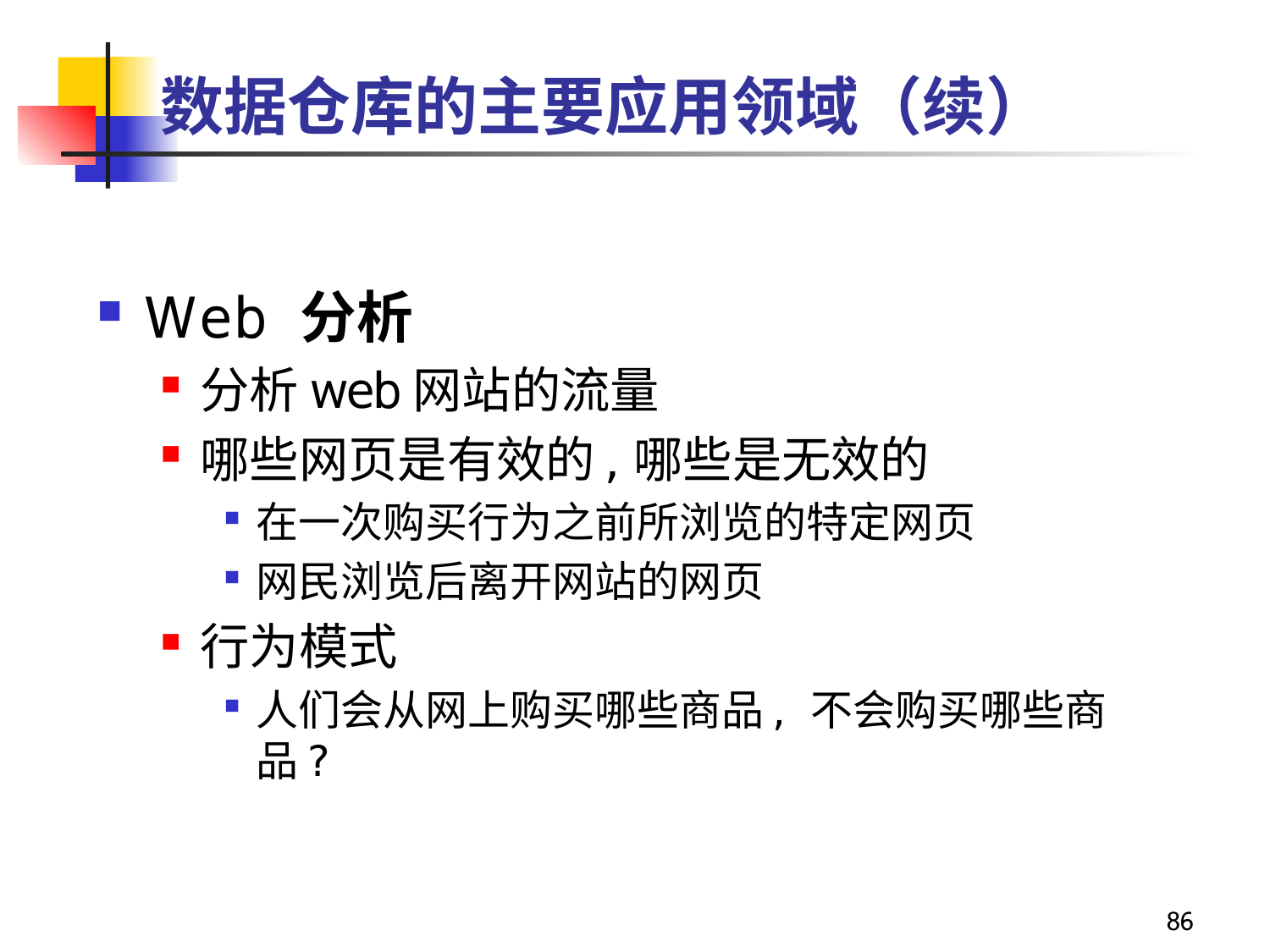

# 数据仓库的主要应用领域（续）
Web 分析
分析web网站的流量
哪些网页是有效的,哪些是无效的
在一次购买行为之前所浏览的特定网页
网民浏览后离开网站的网页
行为模式
人们会从网上购买哪些商品, 不会购买哪些商品?
86